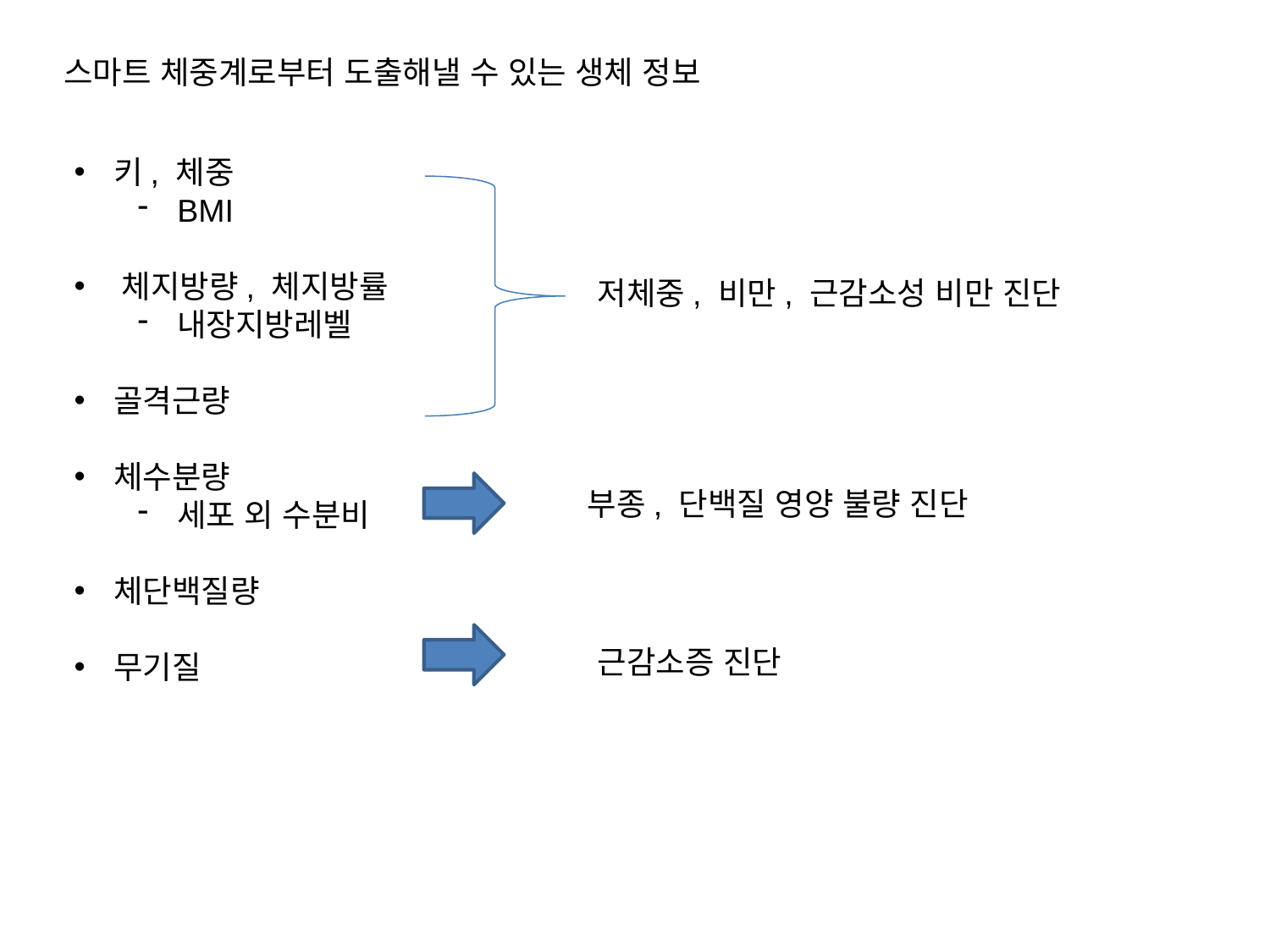

스마트 체중계로부터 도출해낼 수 있는 생체 정보
키, 체중
BMI

체지방량, 체지방률
내장지방레벨

골격근량

체수분량
세포 외 수분비

체단백질량

무기질

저체중, 비만, 근감소성 비만 진단

부종, 단백질 영양 불량 진단

근감소증 진단